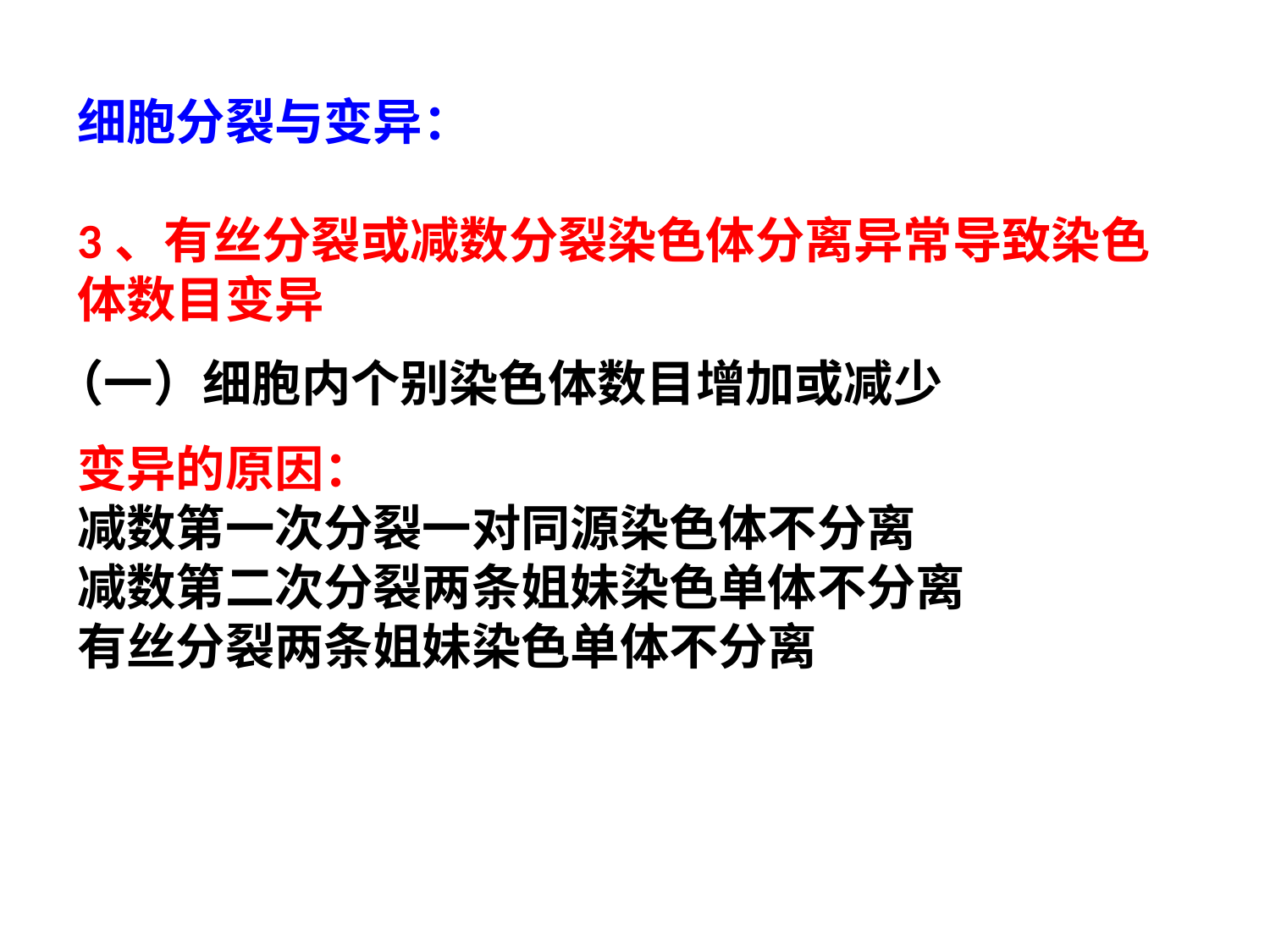

细胞分裂与变异：

3、有丝分裂或减数分裂染色体分离异常导致染色体数目变异
（一）细胞内个别染色体数目增加或减少
变异的原因：
减数第一次分裂一对同源染色体不分离
减数第二次分裂两条姐妹染色单体不分离
有丝分裂两条姐妹染色单体不分离